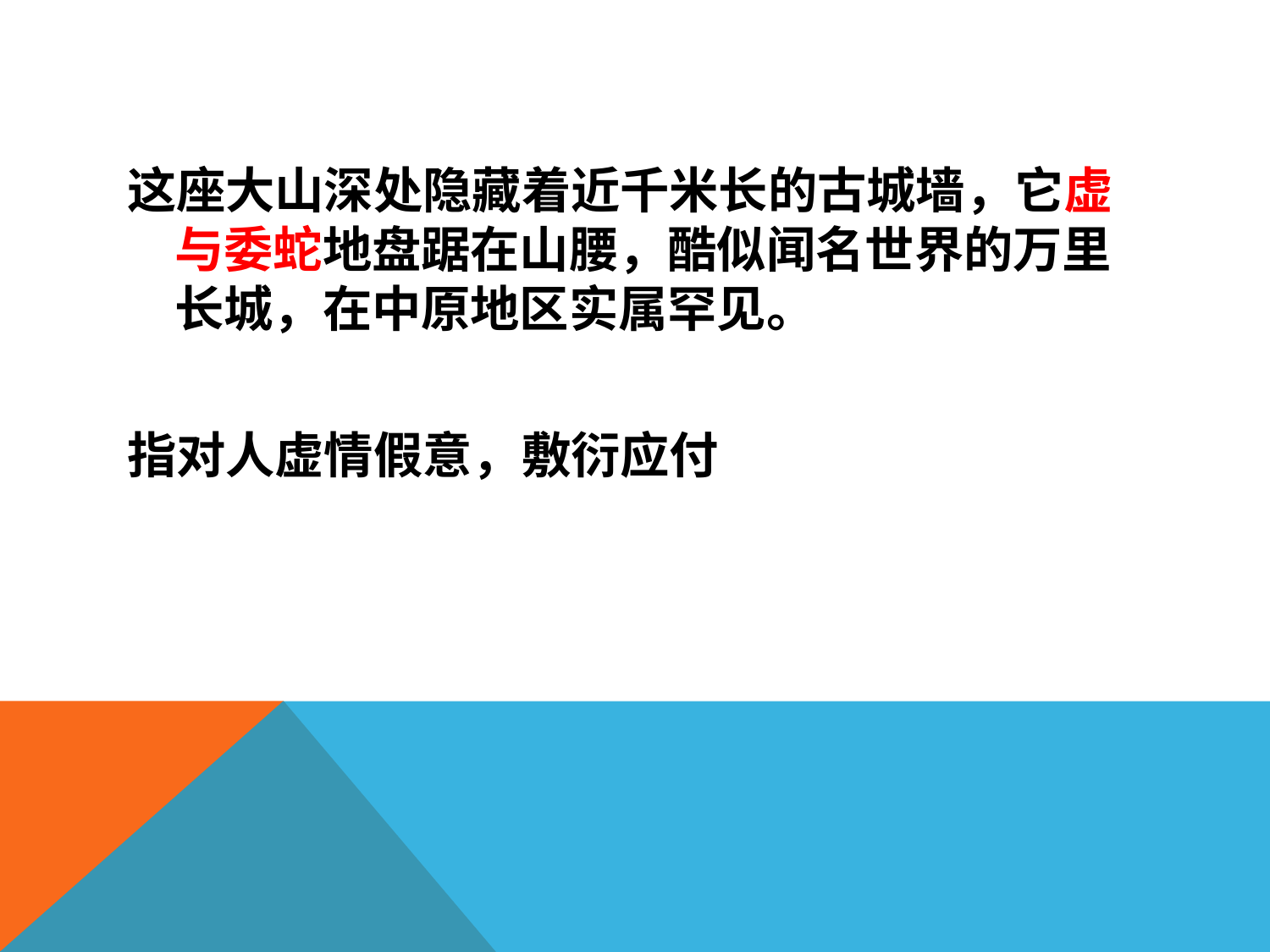

#
这座大山深处隐藏着近千米长的古城墙，它虚与委蛇地盘踞在山腰，酷似闻名世界的万里长城，在中原地区实属罕见。

指对人虚情假意，敷衍应付